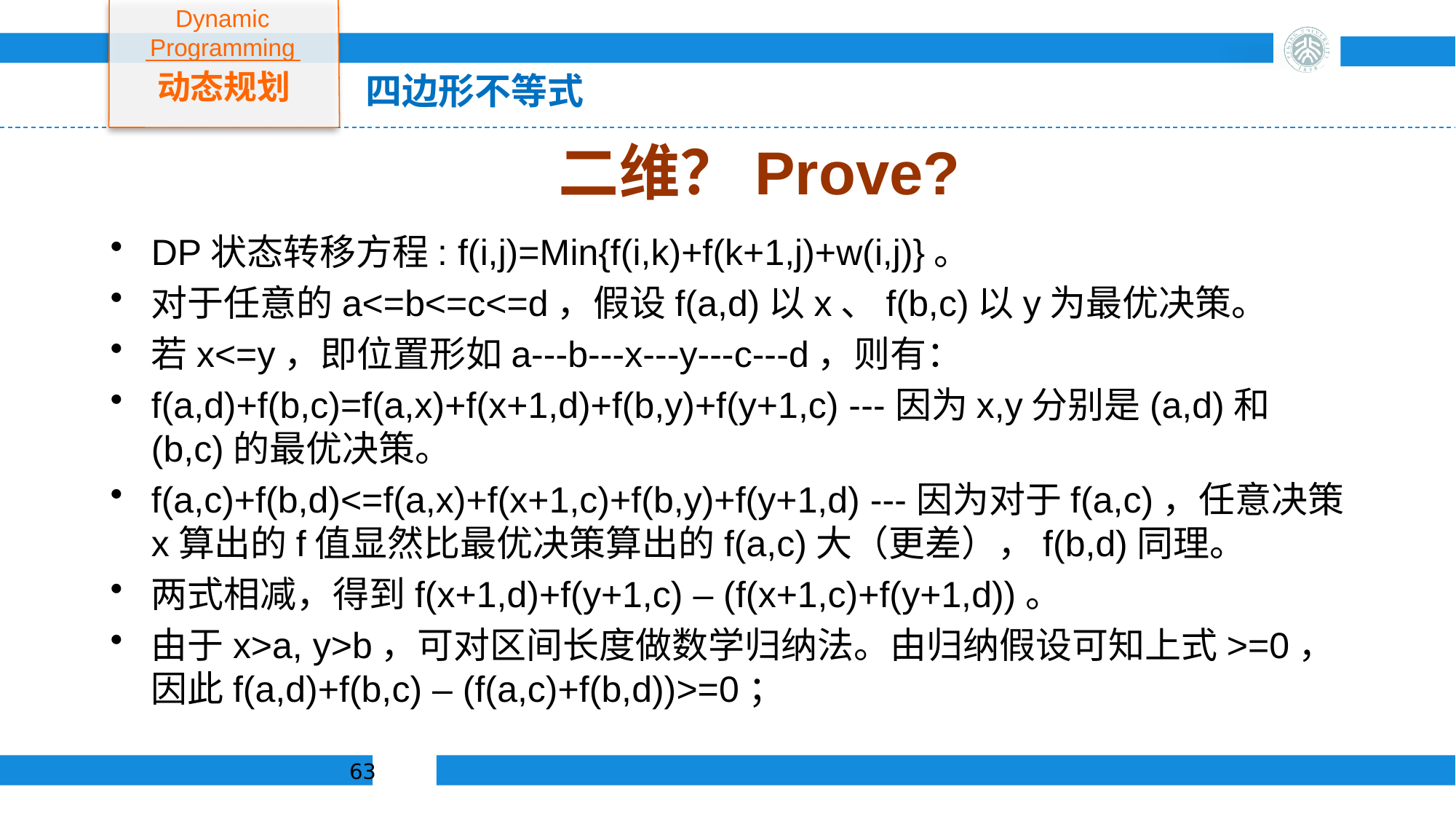

Dynamic Programming
动态规划
四边形不等式
# 二维？Prove?
DP状态转移方程: f(i,j)=Min{f(i,k)+f(k+1,j)+w(i,j)}。
对于任意的a<=b<=c<=d，假设f(a,d)以x、f(b,c)以y为最优决策。
若x<=y，即位置形如a---b---x---y---c---d，则有：
f(a,d)+f(b,c)=f(a,x)+f(x+1,d)+f(b,y)+f(y+1,c) ---因为x,y分别是(a,d)和(b,c)的最优决策。
f(a,c)+f(b,d)<=f(a,x)+f(x+1,c)+f(b,y)+f(y+1,d) ---因为对于f(a,c)，任意决策x算出的f值显然比最优决策算出的f(a,c)大（更差），f(b,d)同理。
两式相减，得到f(x+1,d)+f(y+1,c) – (f(x+1,c)+f(y+1,d))。
由于x>a, y>b，可对区间长度做数学归纳法。由归纳假设可知上式>=0，因此f(a,d)+f(b,c) – (f(a,c)+f(b,d))>=0；